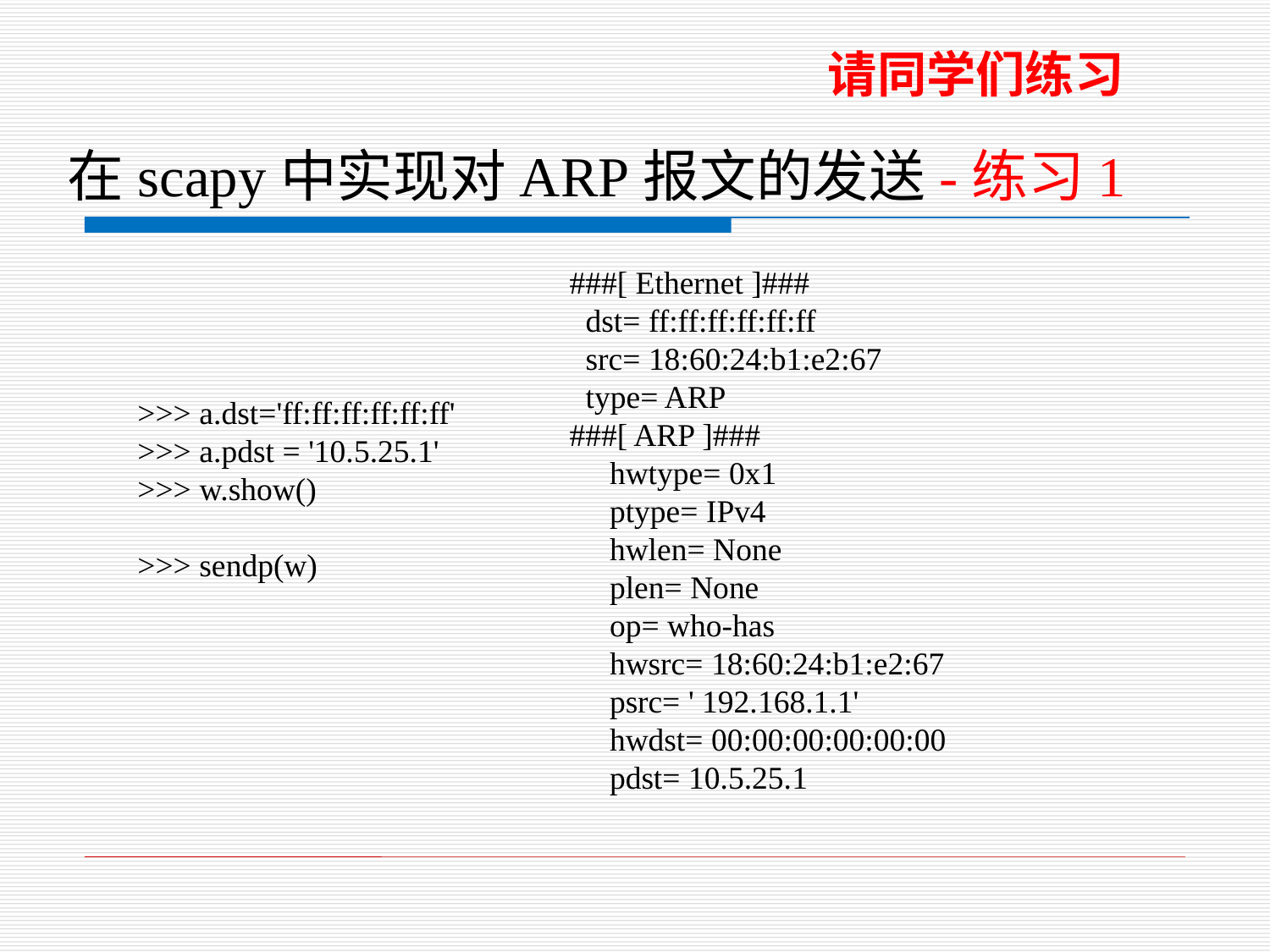

请同学们练习
# 在scapy中实现对ARP报文的发送-练习1
###[ Ethernet ]###
  dst= ff:ff:ff:ff:ff:ff
  src= 18:60:24:b1:e2:67
  type= ARP
###[ ARP ]###
     hwtype= 0x1
     ptype= IPv4
     hwlen= None
     plen= None
     op= who-has
     hwsrc= 18:60:24:b1:e2:67
     psrc= ' 192.168.1.1'
     hwdst= 00:00:00:00:00:00
     pdst= 10.5.25.1
>>> a.dst='ff:ff:ff:ff:ff:ff'
>>> a.pdst = '10.5.25.1'
>>> w.show()

>>> sendp(w)